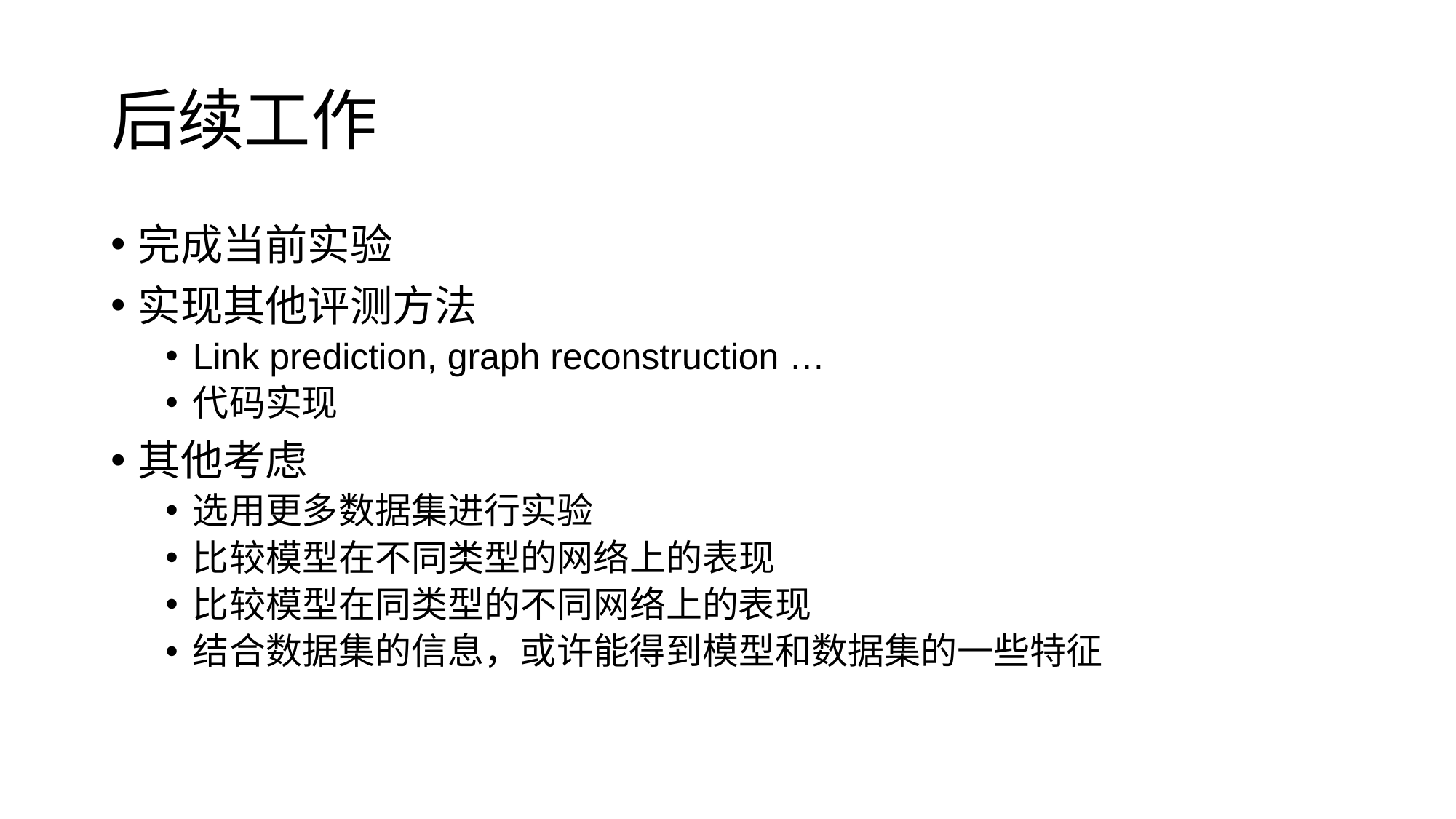

# 后续工作
完成当前实验
实现其他评测方法
Link prediction, graph reconstruction …
代码实现
其他考虑
选用更多数据集进行实验
比较模型在不同类型的网络上的表现
比较模型在同类型的不同网络上的表现
结合数据集的信息，或许能得到模型和数据集的一些特征